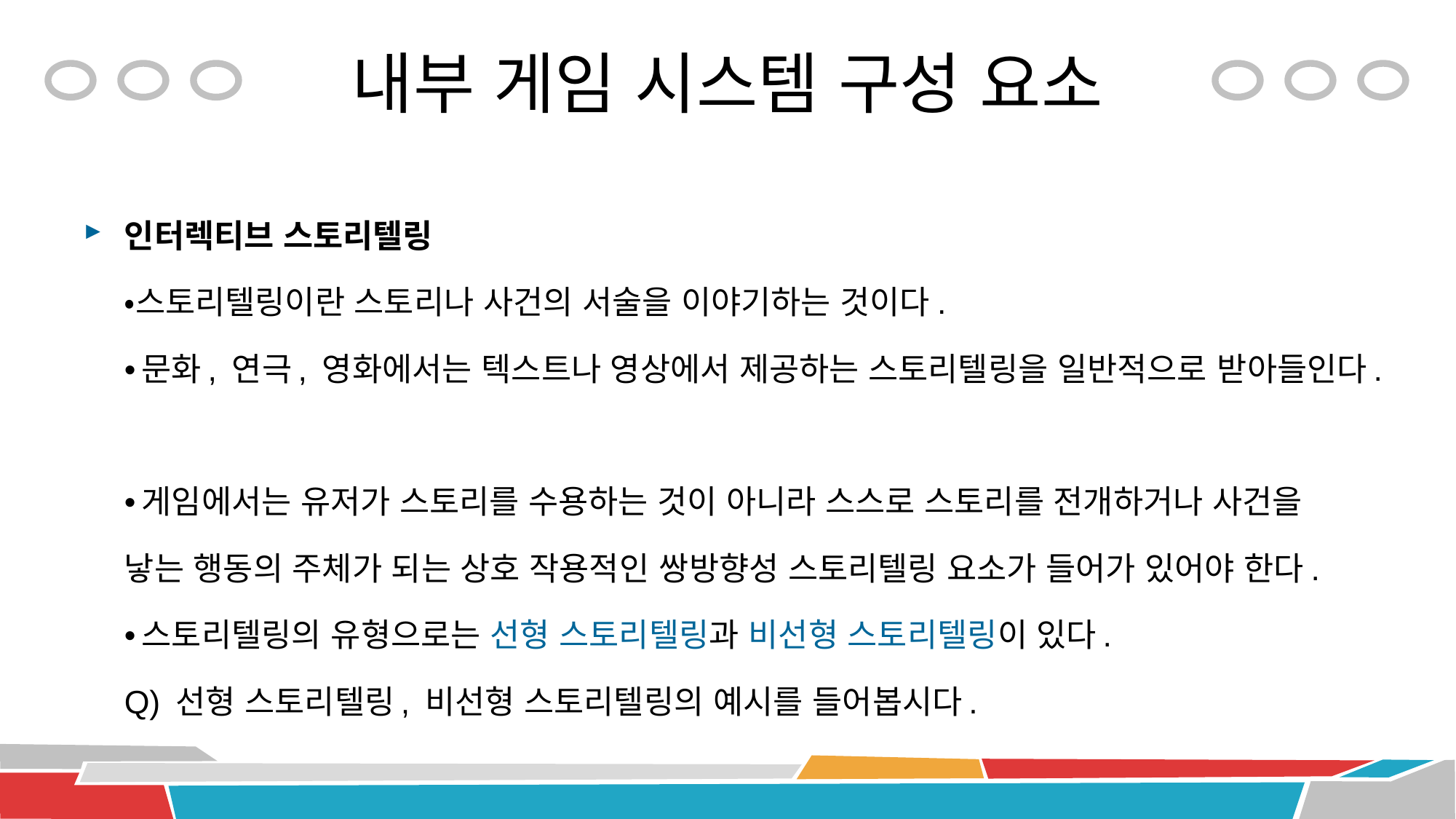

# 내부 게임 시스템 구성 요소
인터렉티브 스토리텔링
•스토리텔링이란 스토리나 사건의 서술을 이야기하는 것이다.
•문화, 연극, 영화에서는 텍스트나 영상에서 제공하는 스토리텔링을 일반적으로 받아들인다.
•게임에서는 유저가 스토리를 수용하는 것이 아니라 스스로 스토리를 전개하거나 사건을 낳는 행동의 주체가 되는 상호 작용적인 쌍방향성 스토리텔링 요소가 들어가 있어야 한다.
•스토리텔링의 유형으로는 선형 스토리텔링과 비선형 스토리텔링이 있다.
Q) 선형 스토리텔링, 비선형 스토리텔링의 예시를 들어봅시다.